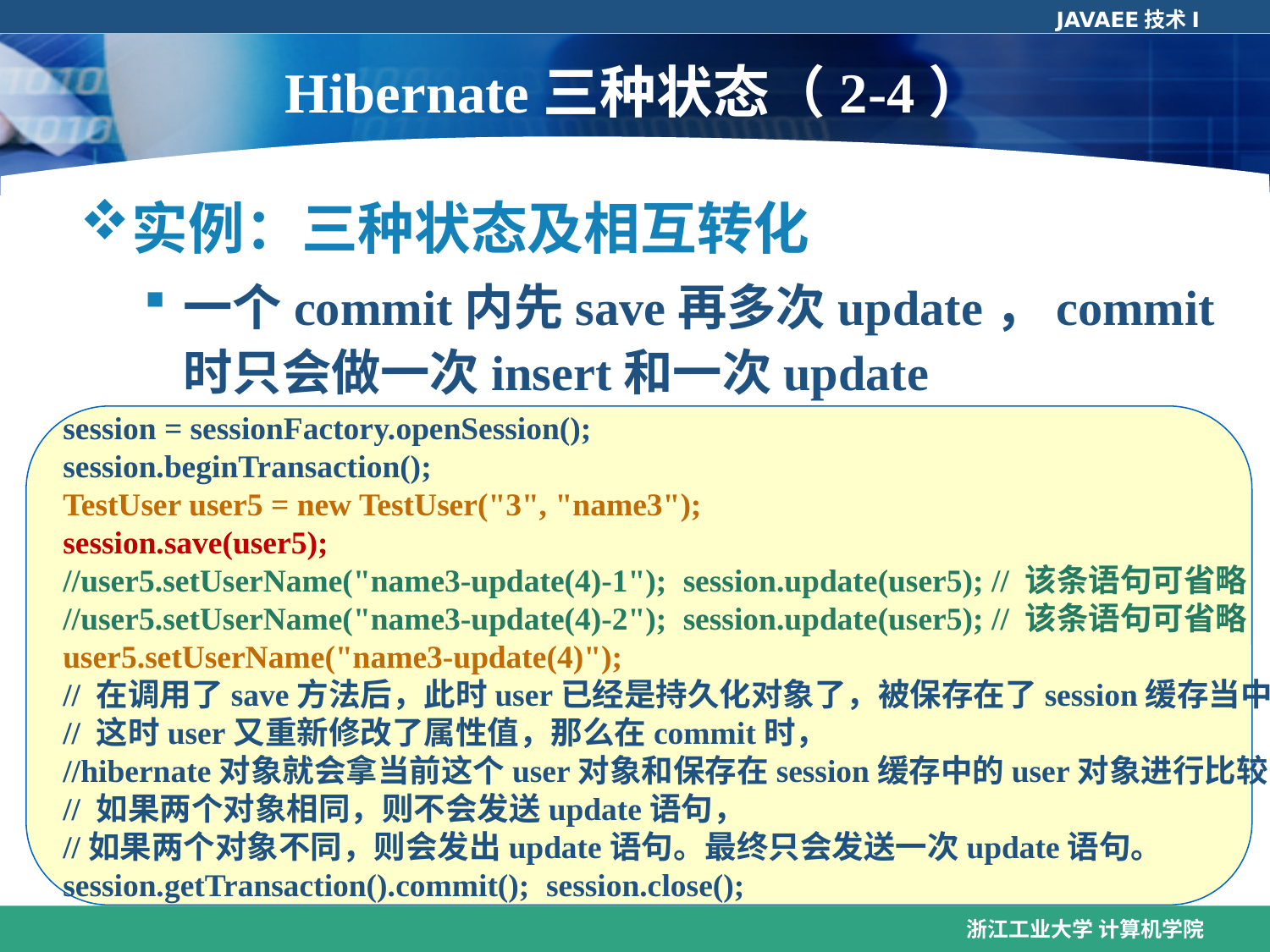

# Hibernate三种状态（2-4）
实例：三种状态及相互转化
一个commit内先save再多次update，commit时只会做一次insert和一次update
session = sessionFactory.openSession();
session.beginTransaction();
TestUser user5 = new TestUser("3", "name3");
session.save(user5);
//user5.setUserName("name3-update(4)-1");  session.update(user5); // 该条语句可省略
//user5.setUserName("name3-update(4)-2");  session.update(user5); // 该条语句可省略
user5.setUserName("name3-update(4)");
// 在调用了save方法后，此时user已经是持久化对象了，被保存在了session缓存当中，
// 这时user又重新修改了属性值，那么在commit时，
//hibernate对象就会拿当前这个user对象和保存在session缓存中的user对象进行比较，
// 如果两个对象相同，则不会发送update语句，
//如果两个对象不同，则会发出update语句。最终只会发送一次update语句。
session.getTransaction().commit();  session.close();